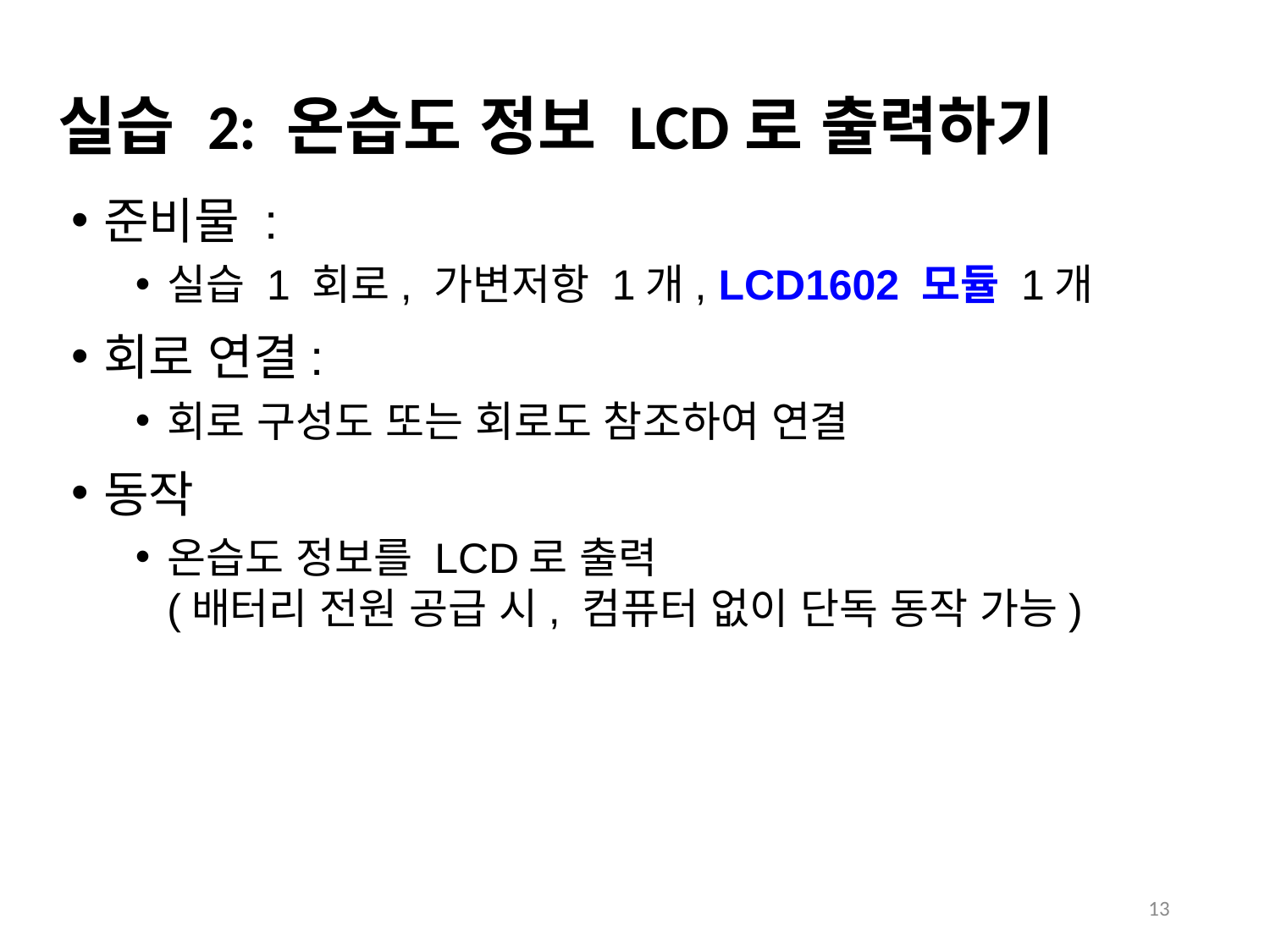

# 실습 2: 온습도 정보 LCD로 출력하기
준비물 :
실습 1 회로, 가변저항 1개, LCD1602 모듈 1개
회로 연결:
회로 구성도 또는 회로도 참조하여 연결
동작
온습도 정보를 LCD로 출력
(배터리 전원 공급 시, 컴퓨터 없이 단독 동작 가능)
13